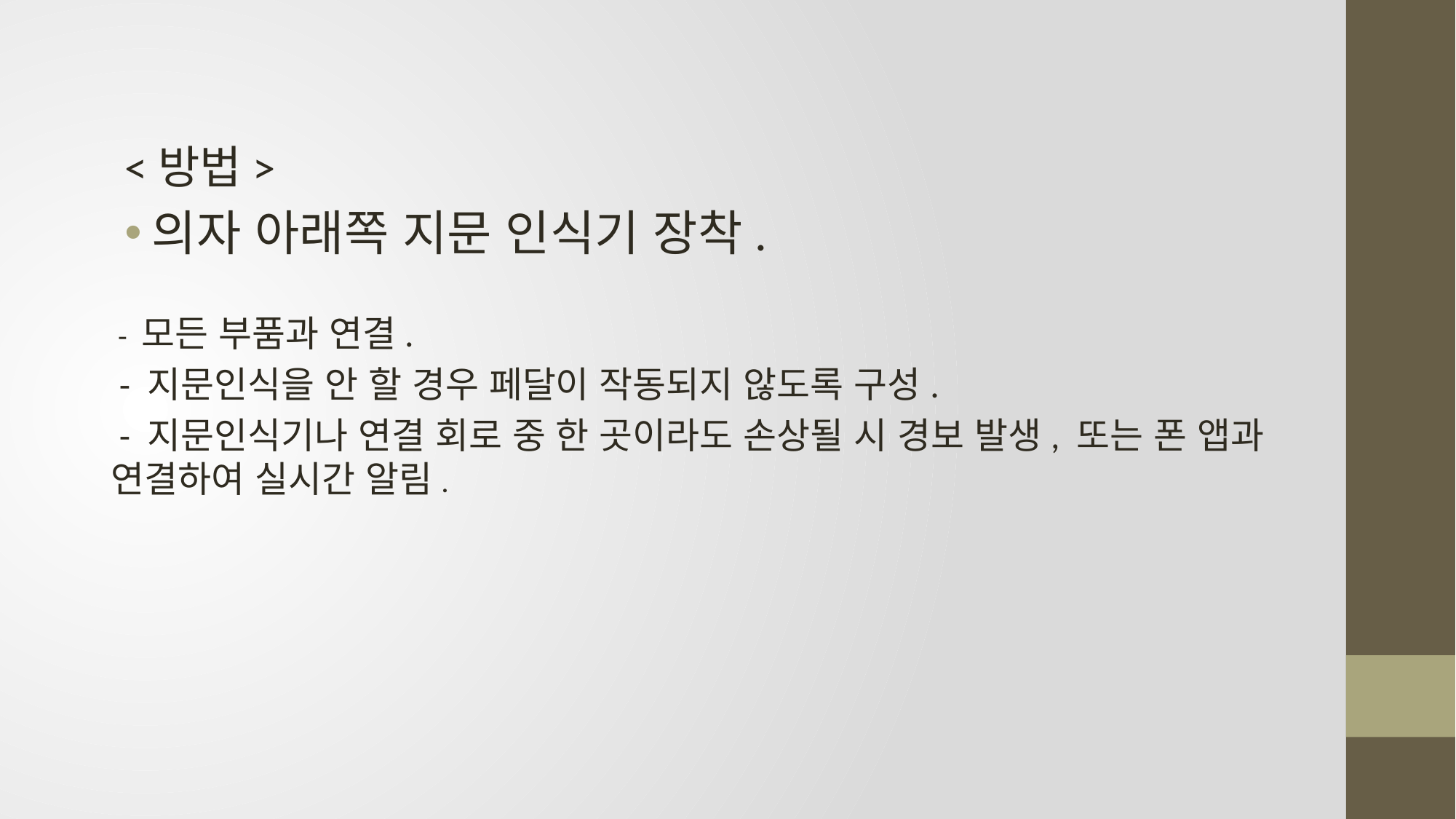

<방법>
의자 아래쪽 지문 인식기 장착.

 - 모든 부품과 연결.
 - 지문인식을 안 할 경우 페달이 작동되지 않도록 구성.
 - 지문인식기나 연결 회로 중 한 곳이라도 손상될 시 경보 발생, 또는 폰 앱과     연결하여 실시간 알림.